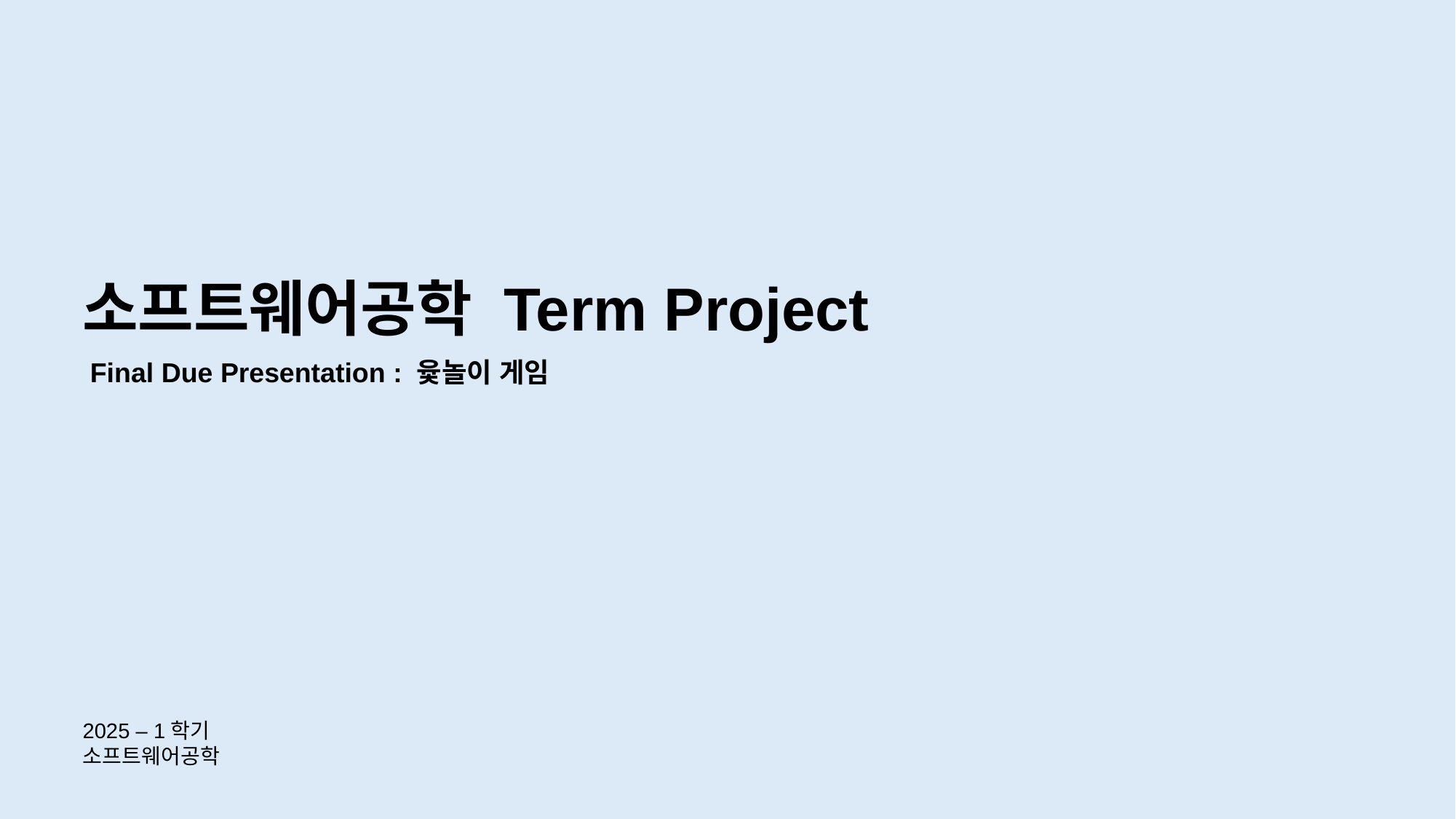

소프트웨어공학 Term Project
Final Due Presentation : 윷놀이 게임
2025 – 1학기
소프트웨어공학